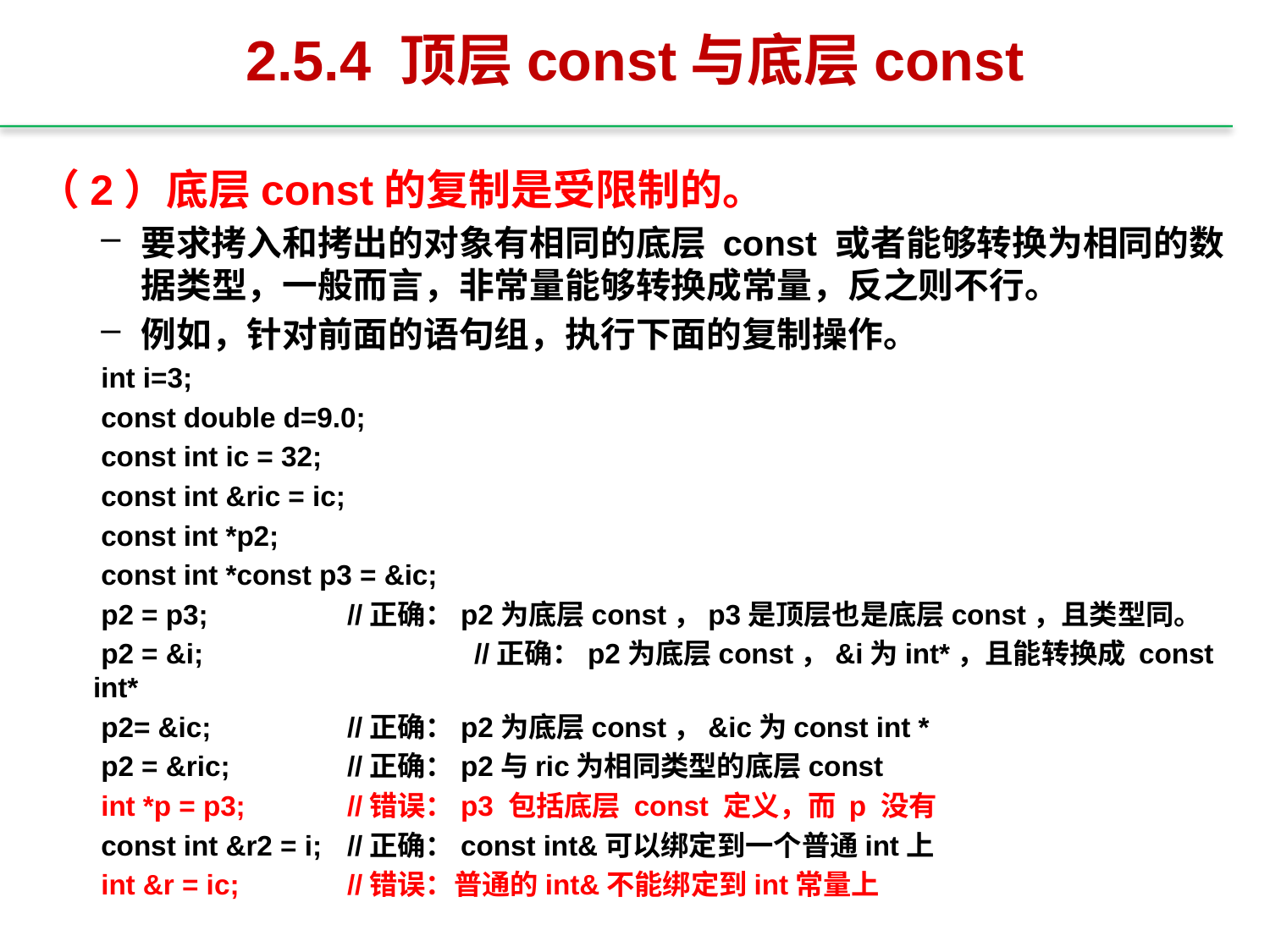

# 2.5.4 顶层const与底层const
（2）底层const的复制是受限制的。
要求拷入和拷出的对象有相同的底层 const 或者能够转换为相同的数据类型，一般而言，非常量能够转换成常量，反之则不行。
例如，针对前面的语句组，执行下面的复制操作。
int i=3;
const double d=9.0;
const int ic = 32;
const int &ric = ic;
 const int *p2;
 const int *const p3 = &ic;
 p2 = p3; 		//正确：p2为底层const，p3是顶层也是底层const，且类型同。
 p2 = &i;          		//正确：p2为底层const，&i为int*，且能转换成 const int*
 p2= &ic;              	//正确：p2为底层const，&ic为const int *
 p2 = &ric;            	//正确：p2与ric为相同类型的底层const
 int *p = p3;        	//错误：p3 包括底层 const 定义，而 p 没有
 const int &r2 = i; 	//正确：const int&可以绑定到一个普通int上
 int &r = ic;        	//错误：普通的int&不能绑定到int常量上